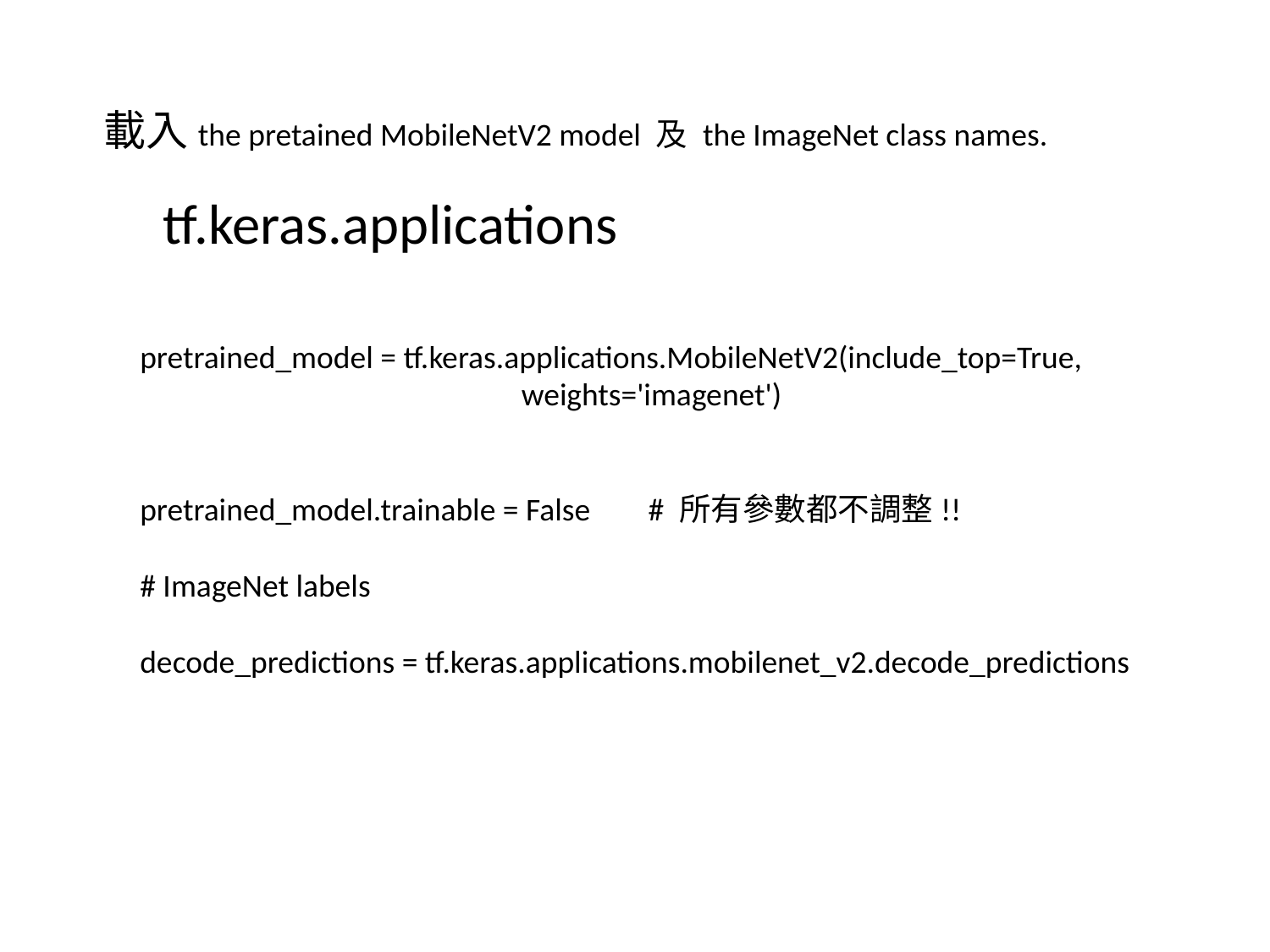

# 載入the pretained MobileNetV2 model 及 the ImageNet class names.
tf.keras.applications
pretrained_model = tf.keras.applications.MobileNetV2(include_top=True,
                                                     weights='imagenet')

pretrained_model.trainable = False        # 所有參數都不調整!!

# ImageNet labels

decode_predictions = tf.keras.applications.mobilenet_v2.decode_predictions